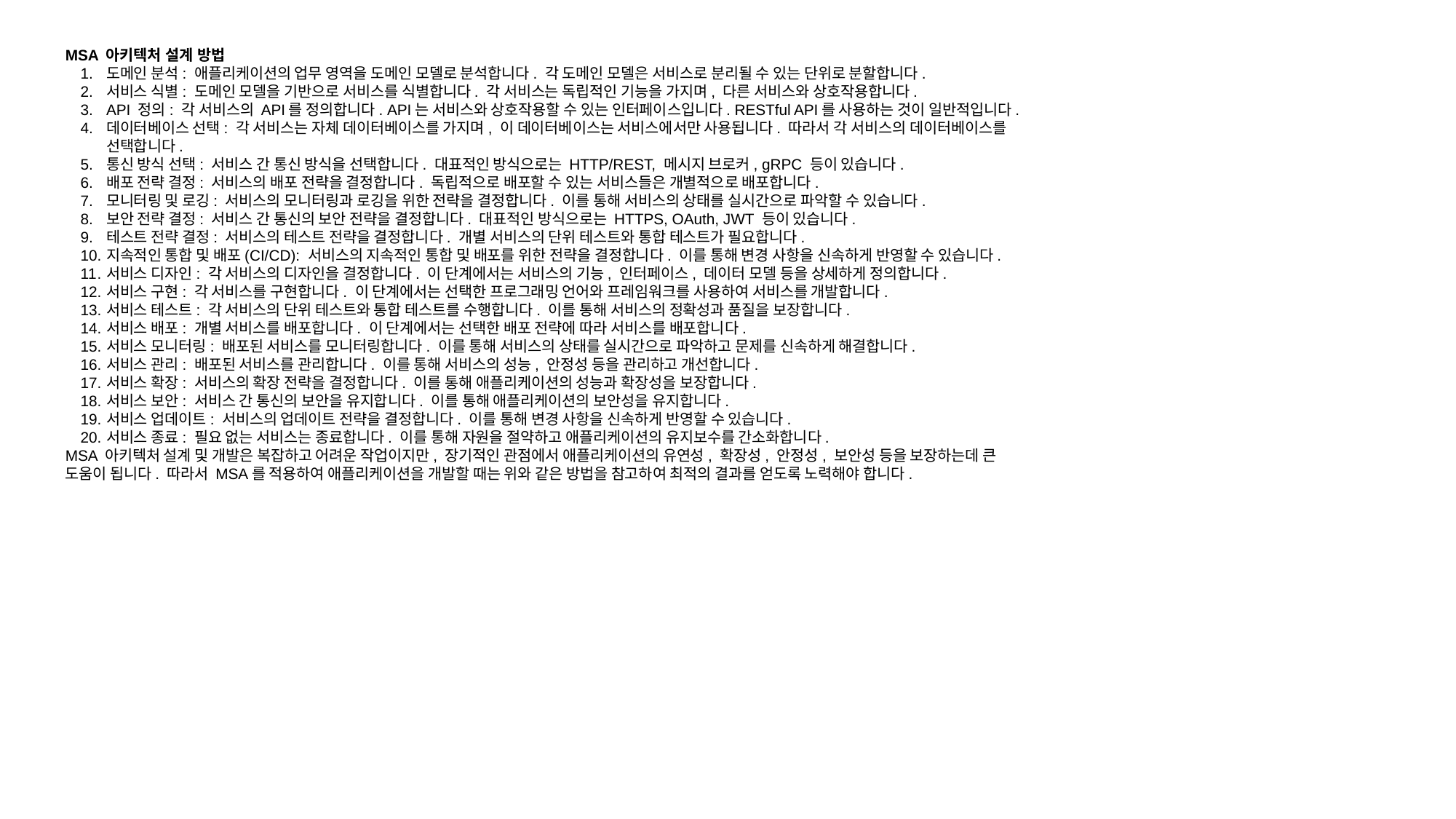

MSA 아키텍처 설계 방법
도메인 분석: 애플리케이션의 업무 영역을 도메인 모델로 분석합니다. 각 도메인 모델은 서비스로 분리될 수 있는 단위로 분할합니다.
서비스 식별: 도메인 모델을 기반으로 서비스를 식별합니다. 각 서비스는 독립적인 기능을 가지며, 다른 서비스와 상호작용합니다.
API 정의: 각 서비스의 API를 정의합니다. API는 서비스와 상호작용할 수 있는 인터페이스입니다. RESTful API를 사용하는 것이 일반적입니다.
데이터베이스 선택: 각 서비스는 자체 데이터베이스를 가지며, 이 데이터베이스는 서비스에서만 사용됩니다. 따라서 각 서비스의 데이터베이스를 선택합니다.
통신 방식 선택: 서비스 간 통신 방식을 선택합니다. 대표적인 방식으로는 HTTP/REST, 메시지 브로커, gRPC 등이 있습니다.
배포 전략 결정: 서비스의 배포 전략을 결정합니다. 독립적으로 배포할 수 있는 서비스들은 개별적으로 배포합니다.
모니터링 및 로깅: 서비스의 모니터링과 로깅을 위한 전략을 결정합니다. 이를 통해 서비스의 상태를 실시간으로 파악할 수 있습니다.
보안 전략 결정: 서비스 간 통신의 보안 전략을 결정합니다. 대표적인 방식으로는 HTTPS, OAuth, JWT 등이 있습니다.
테스트 전략 결정: 서비스의 테스트 전략을 결정합니다. 개별 서비스의 단위 테스트와 통합 테스트가 필요합니다.
지속적인 통합 및 배포(CI/CD): 서비스의 지속적인 통합 및 배포를 위한 전략을 결정합니다. 이를 통해 변경 사항을 신속하게 반영할 수 있습니다.
서비스 디자인: 각 서비스의 디자인을 결정합니다. 이 단계에서는 서비스의 기능, 인터페이스, 데이터 모델 등을 상세하게 정의합니다.
서비스 구현: 각 서비스를 구현합니다. 이 단계에서는 선택한 프로그래밍 언어와 프레임워크를 사용하여 서비스를 개발합니다.
서비스 테스트: 각 서비스의 단위 테스트와 통합 테스트를 수행합니다. 이를 통해 서비스의 정확성과 품질을 보장합니다.
서비스 배포: 개별 서비스를 배포합니다. 이 단계에서는 선택한 배포 전략에 따라 서비스를 배포합니다.
서비스 모니터링: 배포된 서비스를 모니터링합니다. 이를 통해 서비스의 상태를 실시간으로 파악하고 문제를 신속하게 해결합니다.
서비스 관리: 배포된 서비스를 관리합니다. 이를 통해 서비스의 성능, 안정성 등을 관리하고 개선합니다.
서비스 확장: 서비스의 확장 전략을 결정합니다. 이를 통해 애플리케이션의 성능과 확장성을 보장합니다.
서비스 보안: 서비스 간 통신의 보안을 유지합니다. 이를 통해 애플리케이션의 보안성을 유지합니다.
서비스 업데이트: 서비스의 업데이트 전략을 결정합니다. 이를 통해 변경 사항을 신속하게 반영할 수 있습니다.
서비스 종료: 필요 없는 서비스는 종료합니다. 이를 통해 자원을 절약하고 애플리케이션의 유지보수를 간소화합니다.
MSA 아키텍처 설계 및 개발은 복잡하고 어려운 작업이지만, 장기적인 관점에서 애플리케이션의 유연성, 확장성, 안정성, 보안성 등을 보장하는데 큰 도움이 됩니다. 따라서 MSA를 적용하여 애플리케이션을 개발할 때는 위와 같은 방법을 참고하여 최적의 결과를 얻도록 노력해야 합니다.